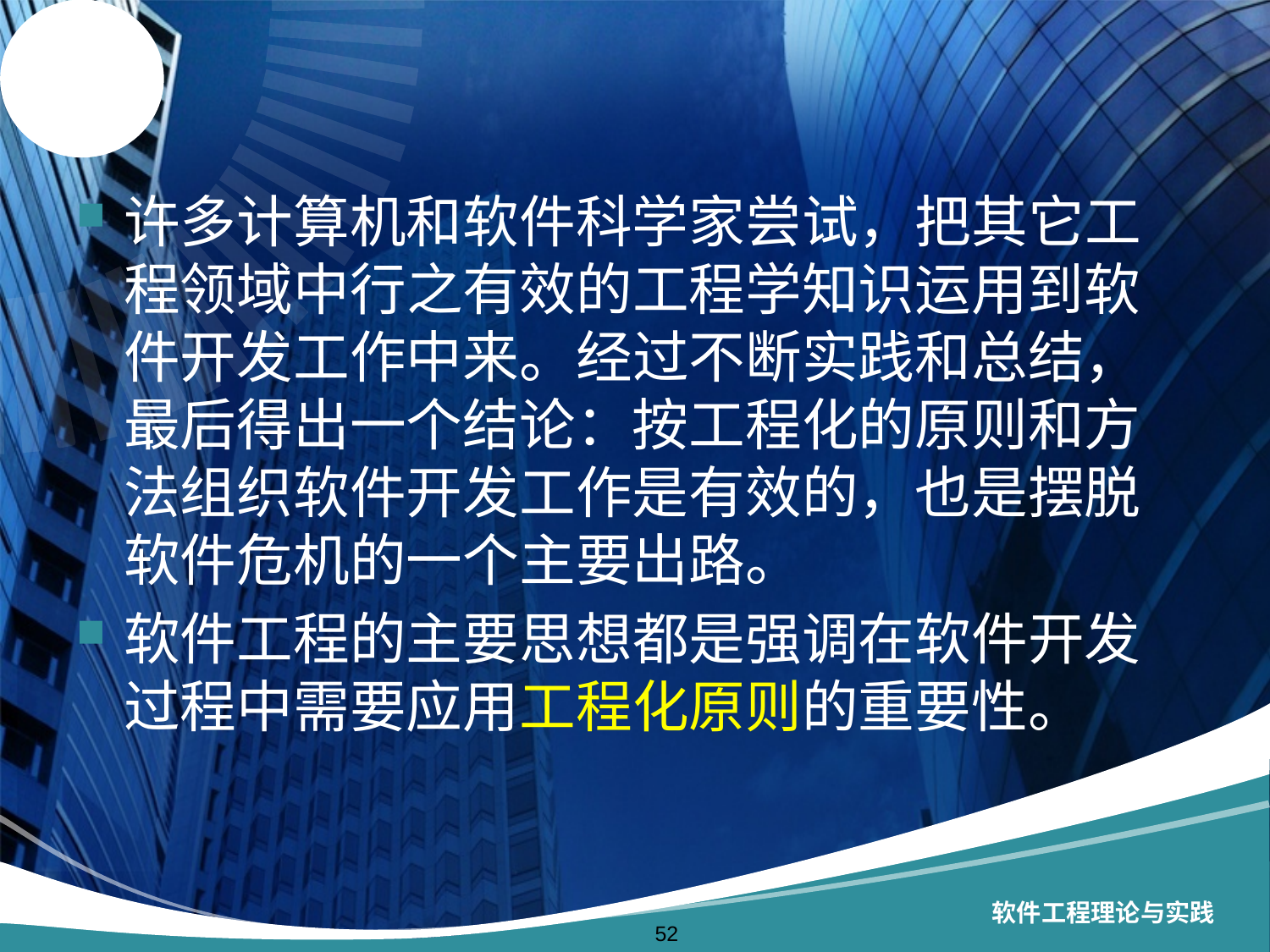

#
许多计算机和软件科学家尝试，把其它工程领域中行之有效的工程学知识运用到软件开发工作中来。经过不断实践和总结，最后得出一个结论：按工程化的原则和方法组织软件开发工作是有效的，也是摆脱软件危机的一个主要出路。
软件工程的主要思想都是强调在软件开发过程中需要应用工程化原则的重要性。
软件工程理论与实践
52